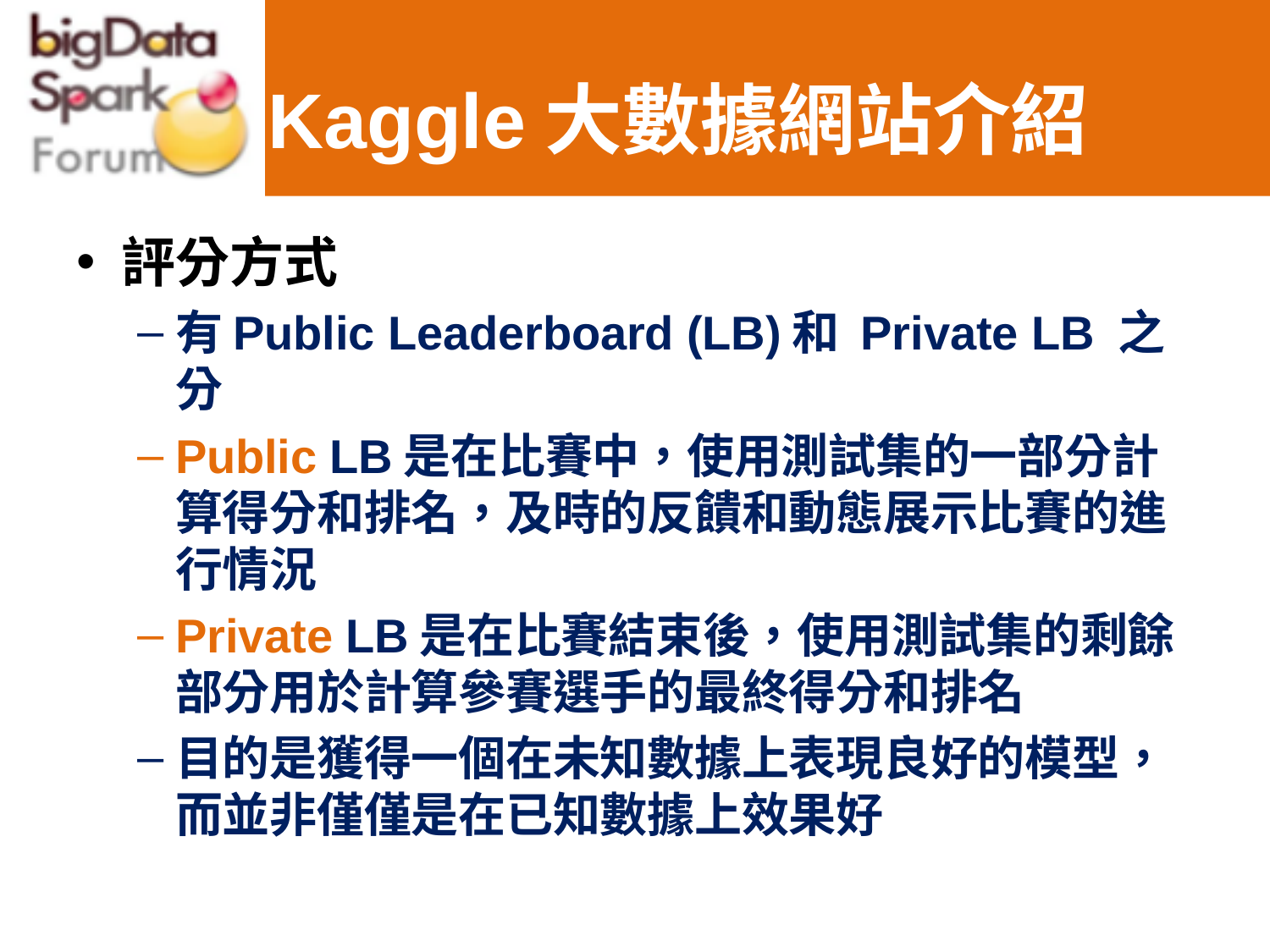

# Kaggle大數據網站介紹
評分方式
有Public Leaderboard (LB)和 Private LB 之分
Public LB是在比賽中，使用測試集的一部分計算得分和排名，及時的反饋和動態展示比賽的進行情況
Private LB是在比賽結束後，使用測試集的剩餘部分用於計算參賽選手的最終得分和排名
目的是獲得一個在未知數據上表現良好的模型，而並非僅僅是在已知數據上效果好